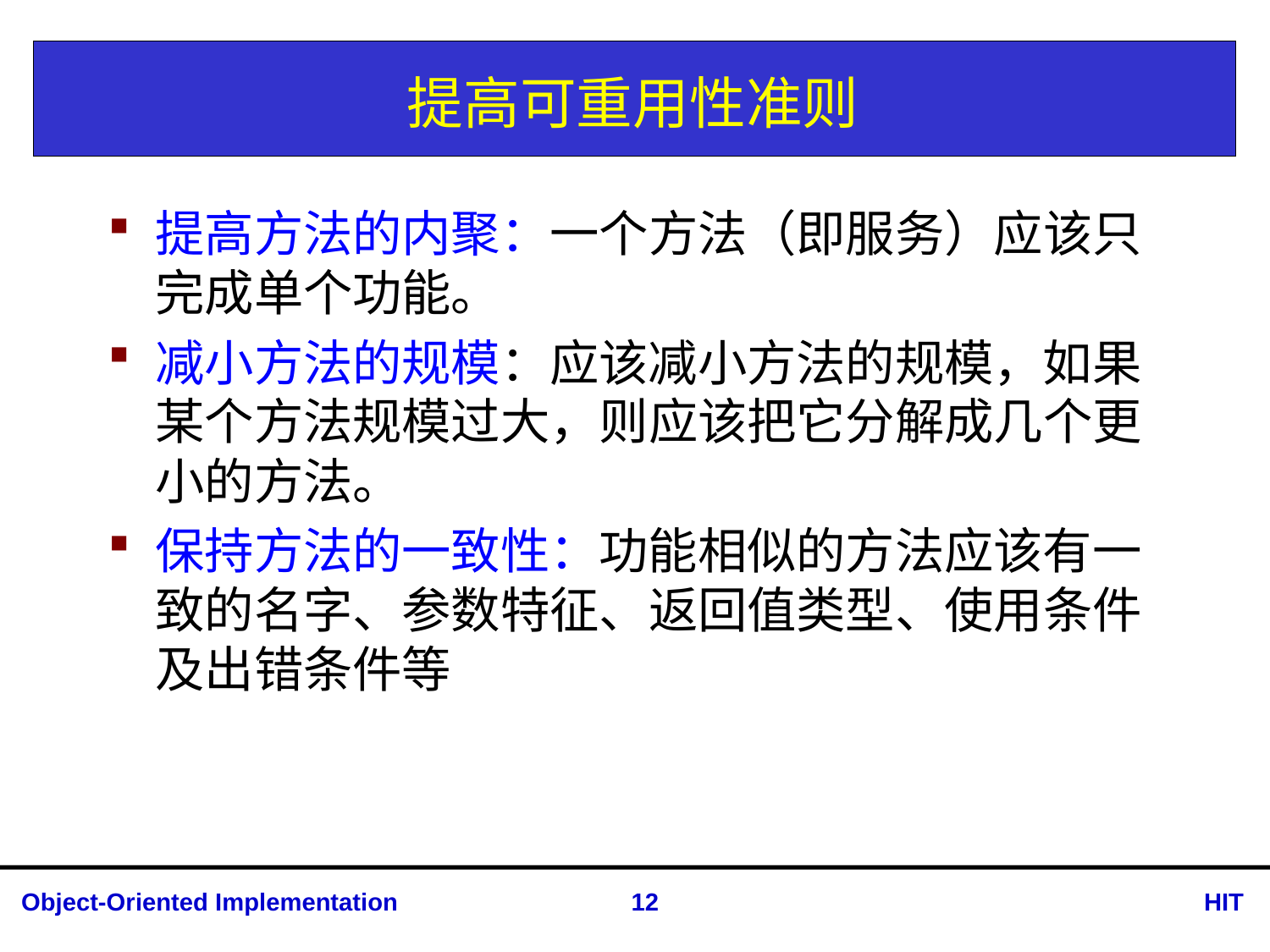

# 提高可重用性准则
提高方法的内聚：一个方法（即服务）应该只完成单个功能。
减小方法的规模：应该减小方法的规模，如果某个方法规模过大，则应该把它分解成几个更小的方法。
保持方法的一致性：功能相似的方法应该有一致的名字、参数特征、返回值类型、使用条件及出错条件等